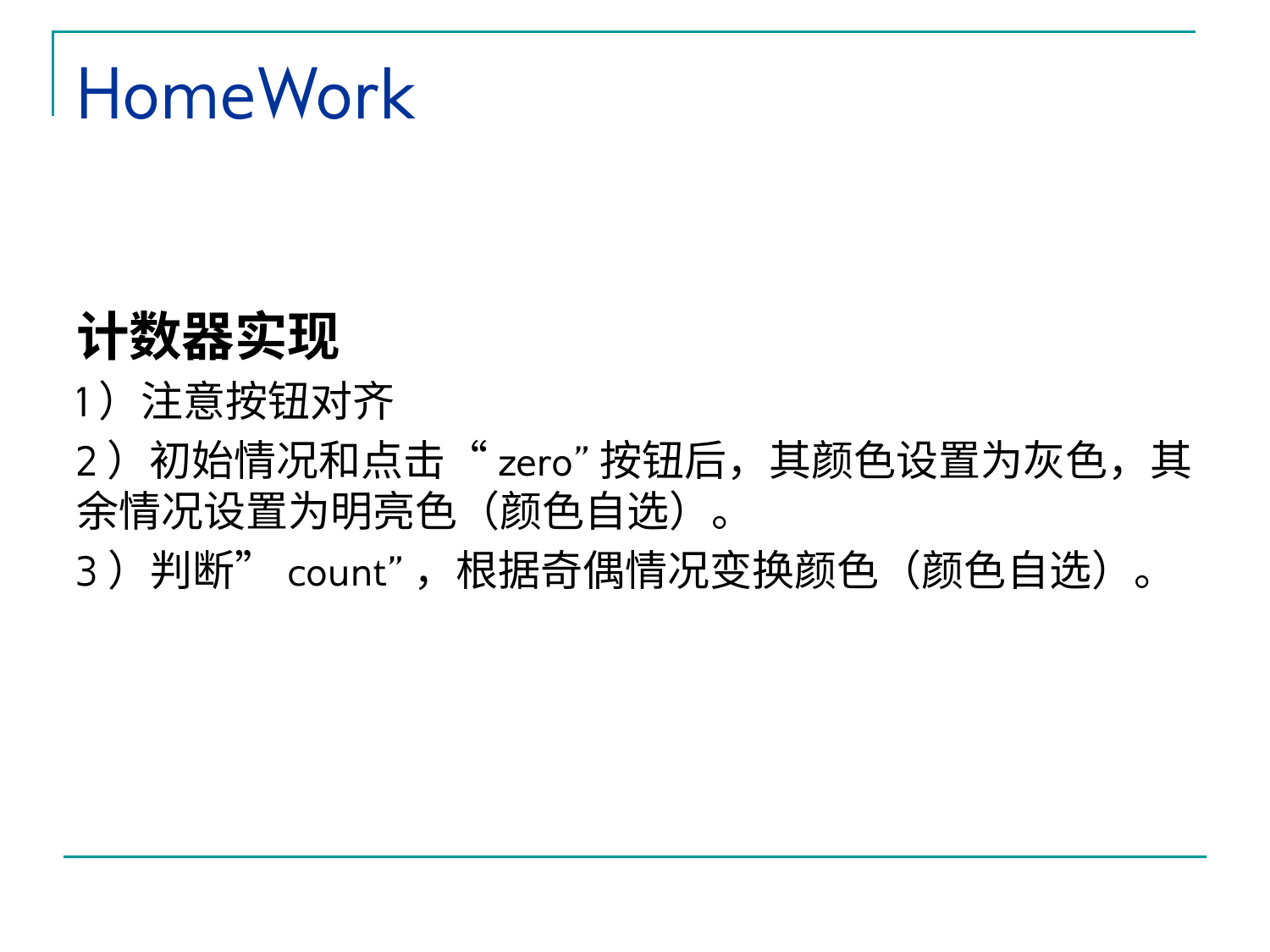

# HomeWork

计数器实现
1）注意按钮对齐
2）初始情况和点击“zero”按钮后，其颜色设置为灰色，其余情况设置为明亮色（颜色自选）。
3）判断”count”，根据奇偶情况变换颜色（颜色自选）。